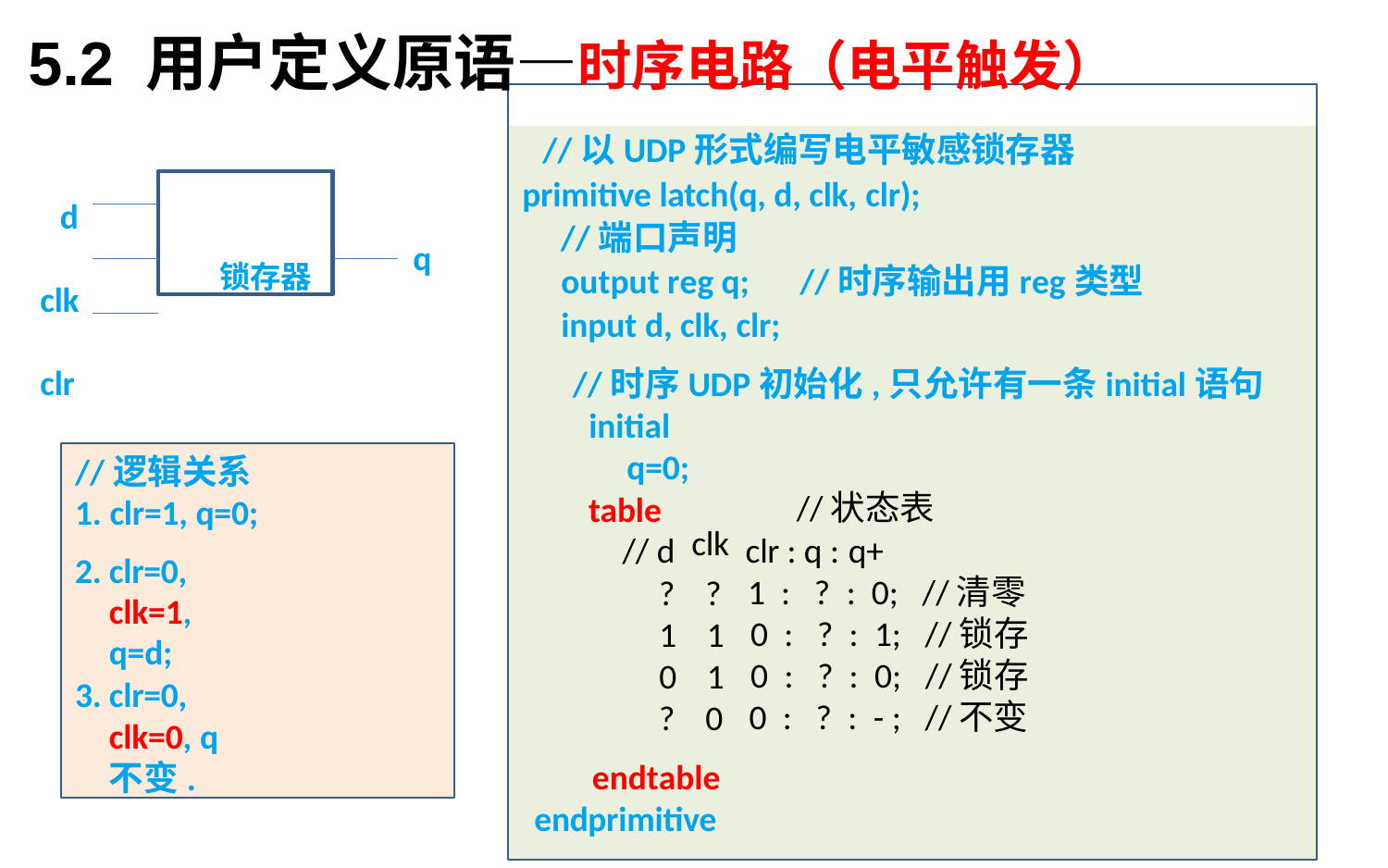

5.2 用户定义原语—时序电路（电平触发）

//以UDP形式编写电平敏感锁存器
primitive latch(q, d, clk, clr);
     //端口声明
    output reg q;	//时序输出用reg类型
    input d, clk, clr;

锁存器
d  clk  clr

q

//时序UDP初始化,只允许有一条initial语句
      initial
           q=0;
//逻辑关系 1. clr=1, q=0;
clr=0, clk=1, q=d;
clr=0, clk=0, q不变.
| table // d | clk | //状态表 clr : q : q+ |
| --- | --- | --- |
| ? | ? | 1 : ? : 0; //清零 |
| 1 | 1 | 0 : ? : 1; //锁存 |
| 0 | 1 | 0 : ? : 0; //锁存 |
| ? | 0 | 0 : ? : - ; //不变 |
endtable  endprimitive